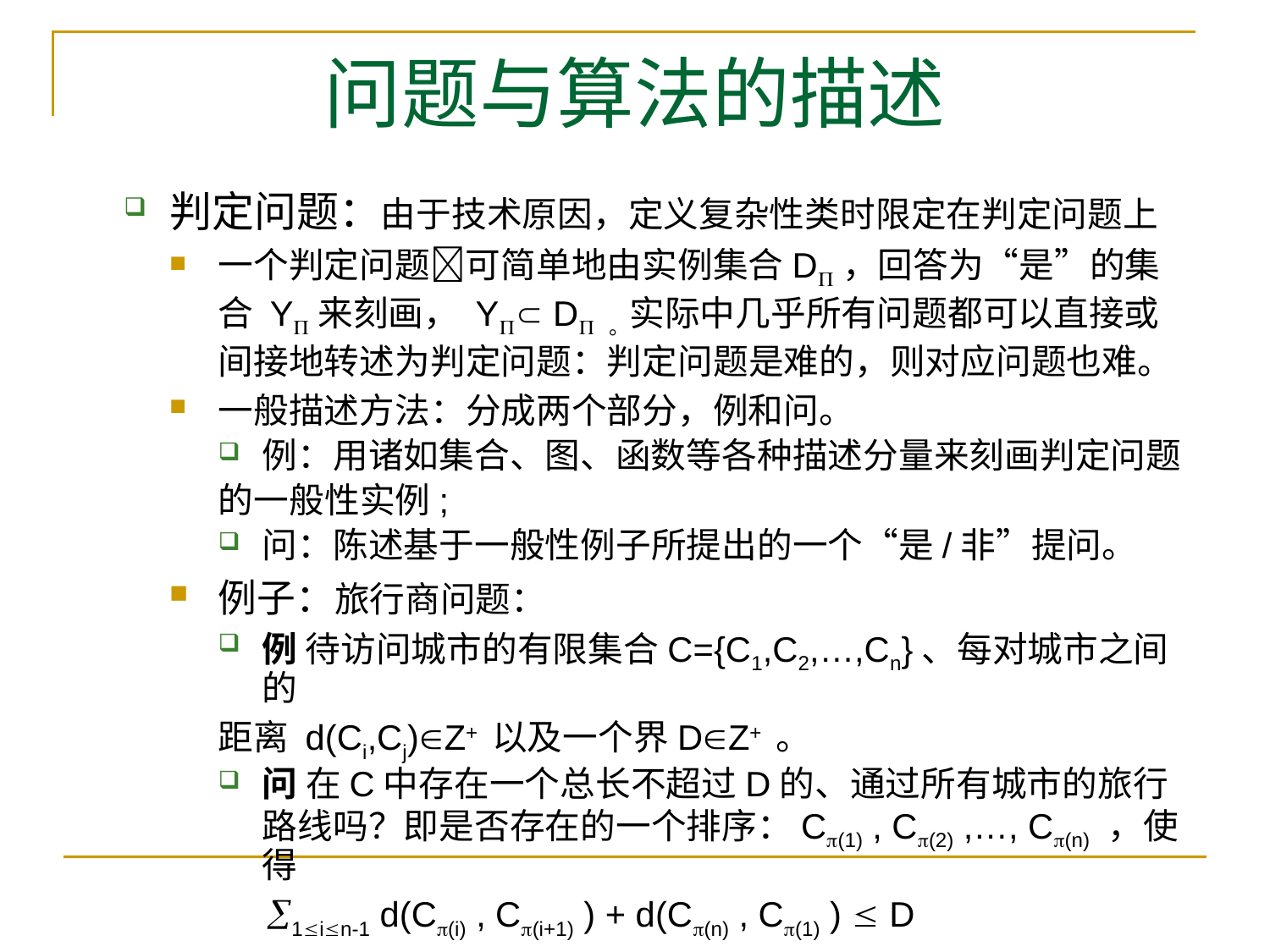

# 问题与算法的描述
判定问题：由于技术原因，定义复杂性类时限定在判定问题上
一个判定问题Π可简单地由实例集合DΠ，回答为“是”的集合 YΠ来刻画， YΠ⊂ DΠ 。实际中几乎所有问题都可以直接或间接地转述为判定问题：判定问题是难的，则对应问题也难。
一般描述方法：分成两个部分，例和问。
例：用诸如集合、图、函数等各种描述分量来刻画判定问题
的一般性实例;
问：陈述基于一般性例子所提出的一个“是/非”提问。
例子：旅行商问题：
例 待访问城市的有限集合C={C1,C2,…,Cn}、每对城市之间的
距离 d(Ci,Cj)∈Z+ 以及一个界D∈Z+ 。
问 在C中存在一个总长不超过D的、通过所有城市的旅行路线吗？即是否存在的一个排序：Cπ(1) , Cπ(2) ,…, Cπ(n) ，使得
     ∑1≤i≤n-1 d(Cπ(i) , Cπ(i+1) ) + d(Cπ(n) , Cπ(1) ) ≤ D